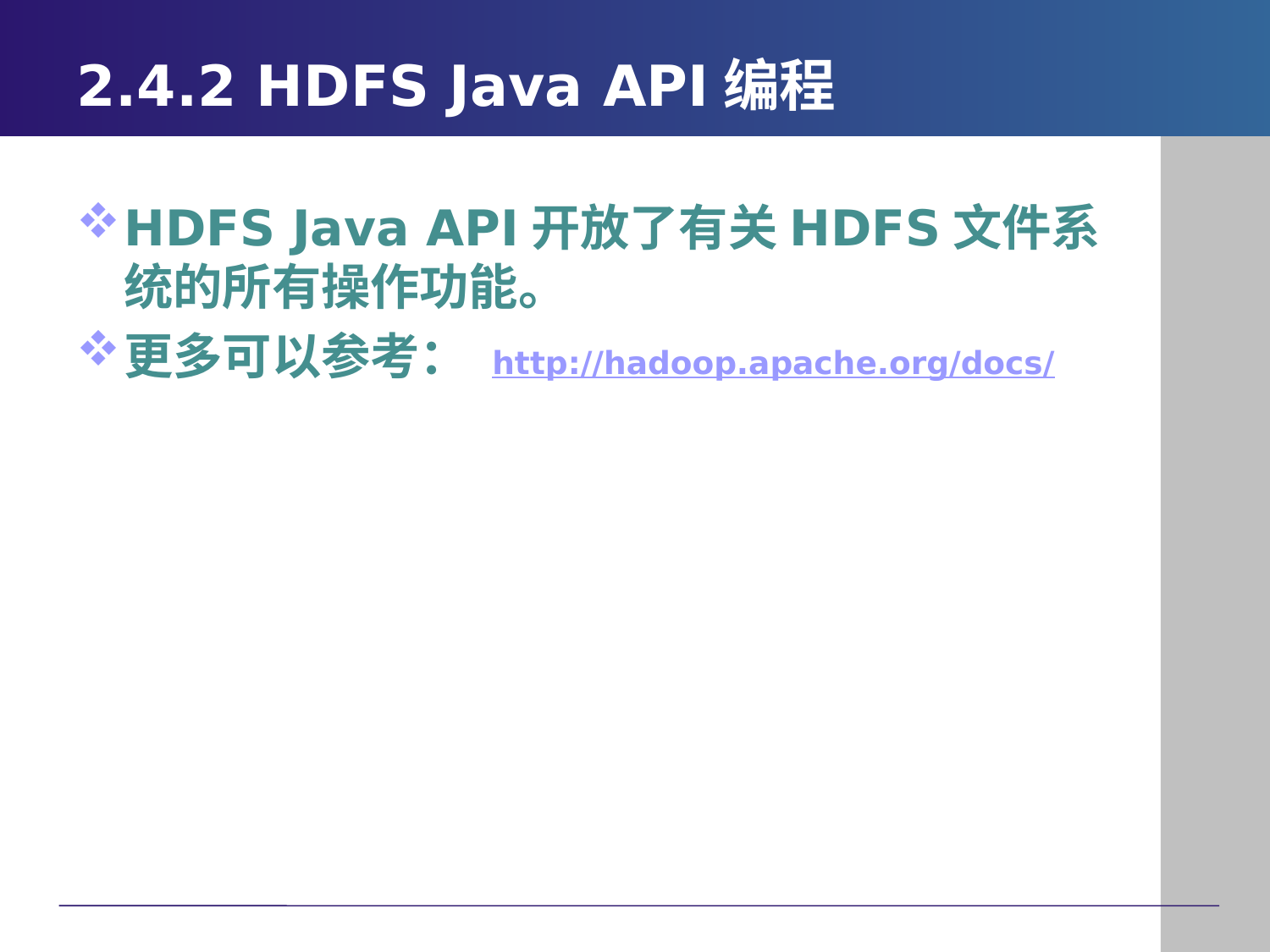

# 2.4.2 HDFS Java API编程
HDFS Java API开放了有关HDFS文件系统的所有操作功能。
更多可以参考： http://hadoop.apache.org/docs/